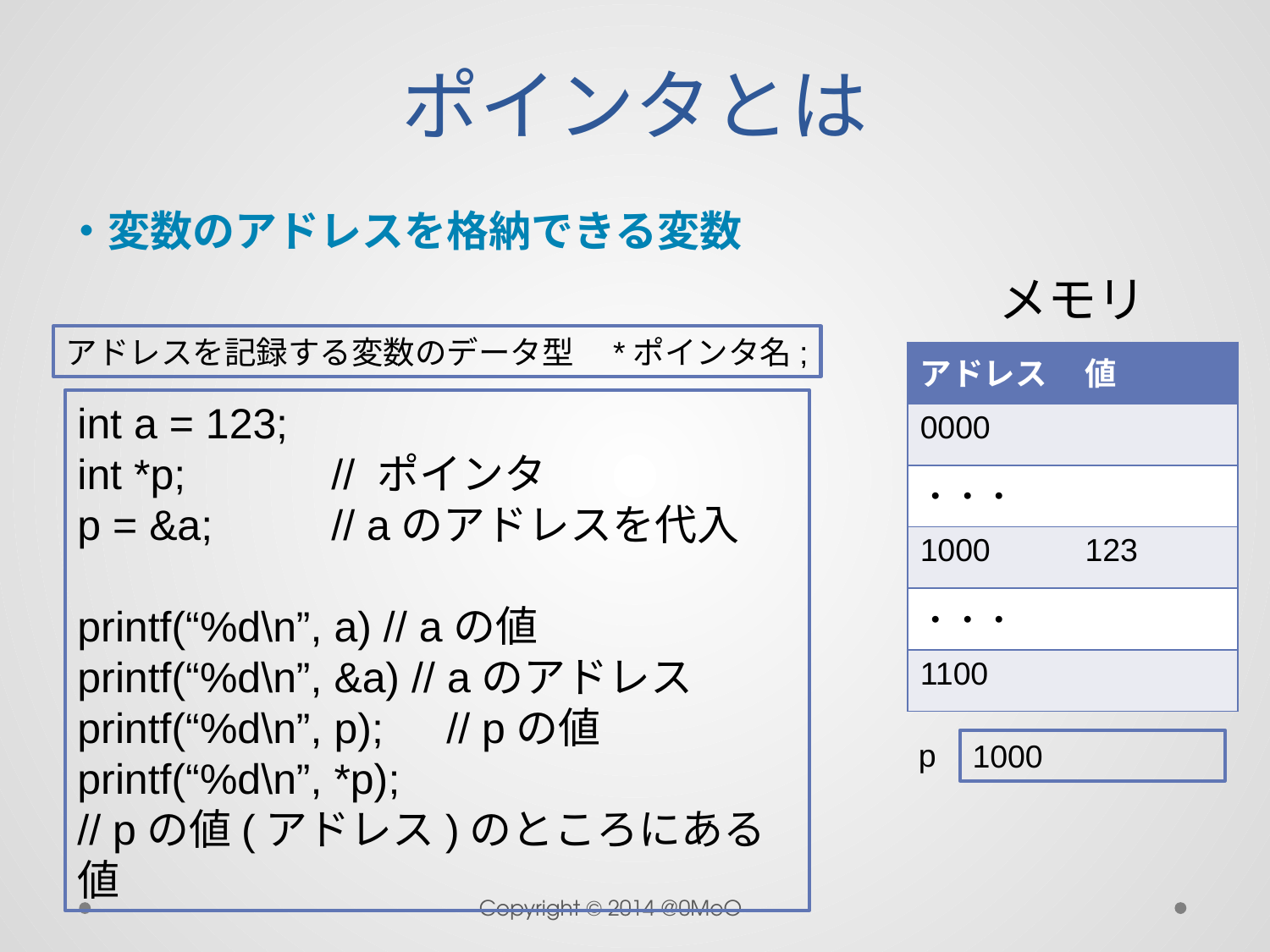

# ポインタとは
・変数のアドレスを格納できる変数
メモリ
アドレスを記録する変数のデータ型　*ポインタ名;
| アドレス | 値 |
| --- | --- |
| 0000 |  |
| ・・・ |  |
| 1000 | 123 |
| ・・・ |  |
| 1100 |  |
int a = 123;
int *p;		// ポインタ
p = &a;	// aのアドレスを代入

printf(“%d\n”, a) // aの値
printf(“%d\n”, &a) // aのアドレス
printf(“%d\n”, p);　// pの値
printf(“%d\n”, *p);
// pの値(アドレス)のところにある値
p
1000